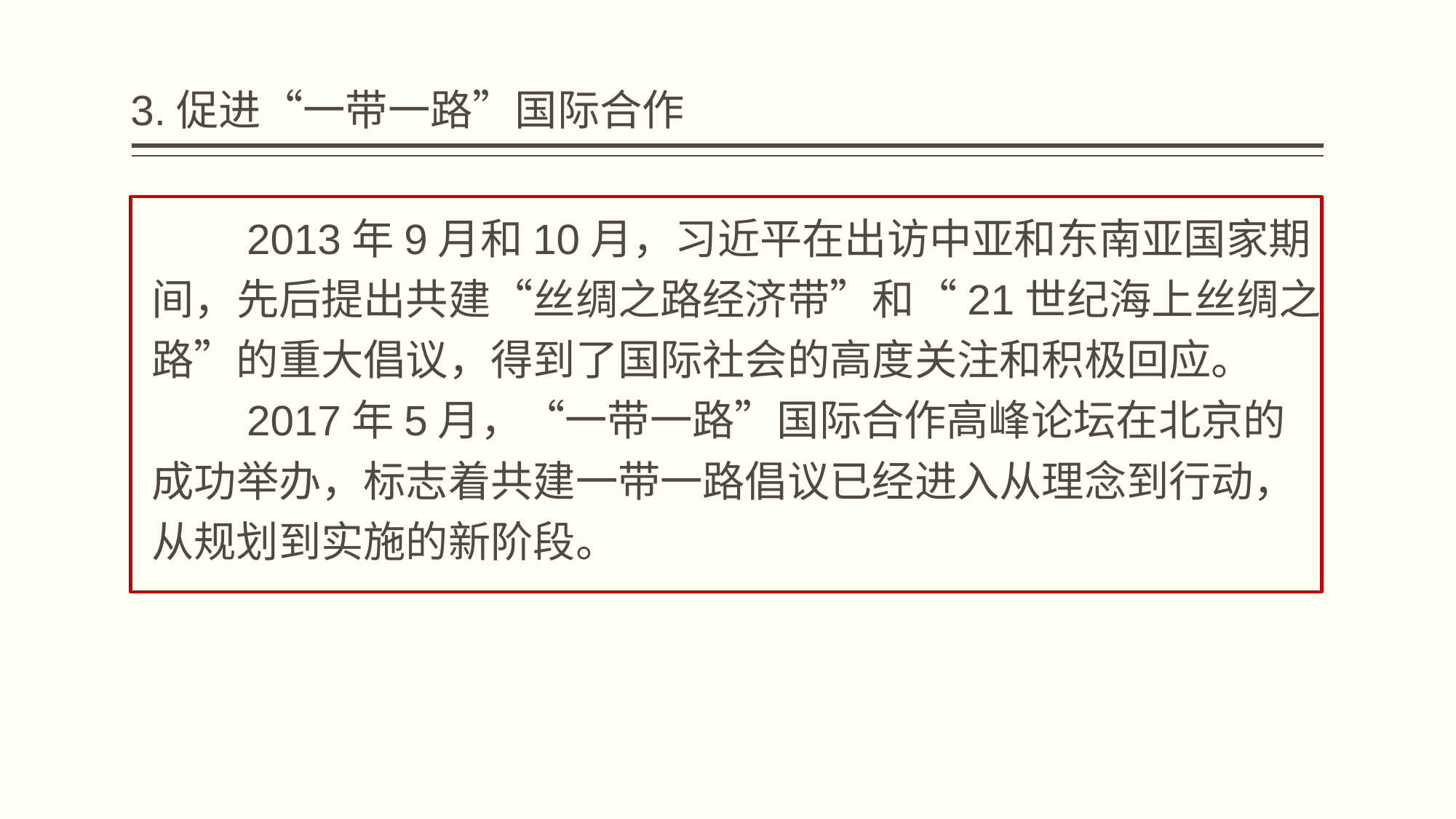

# 3.促进“一带一路”国际合作
　　2013年9月和10月，习近平在出访中亚和东南亚国家期间，先后提出共建“丝绸之路经济带”和“21世纪海上丝绸之路”的重大倡议，得到了国际社会的高度关注和积极回应。
　　2017年5月，“一带一路”国际合作高峰论坛在北京的成功举办，标志着共建一带一路倡议已经进入从理念到行动，从规划到实施的新阶段。